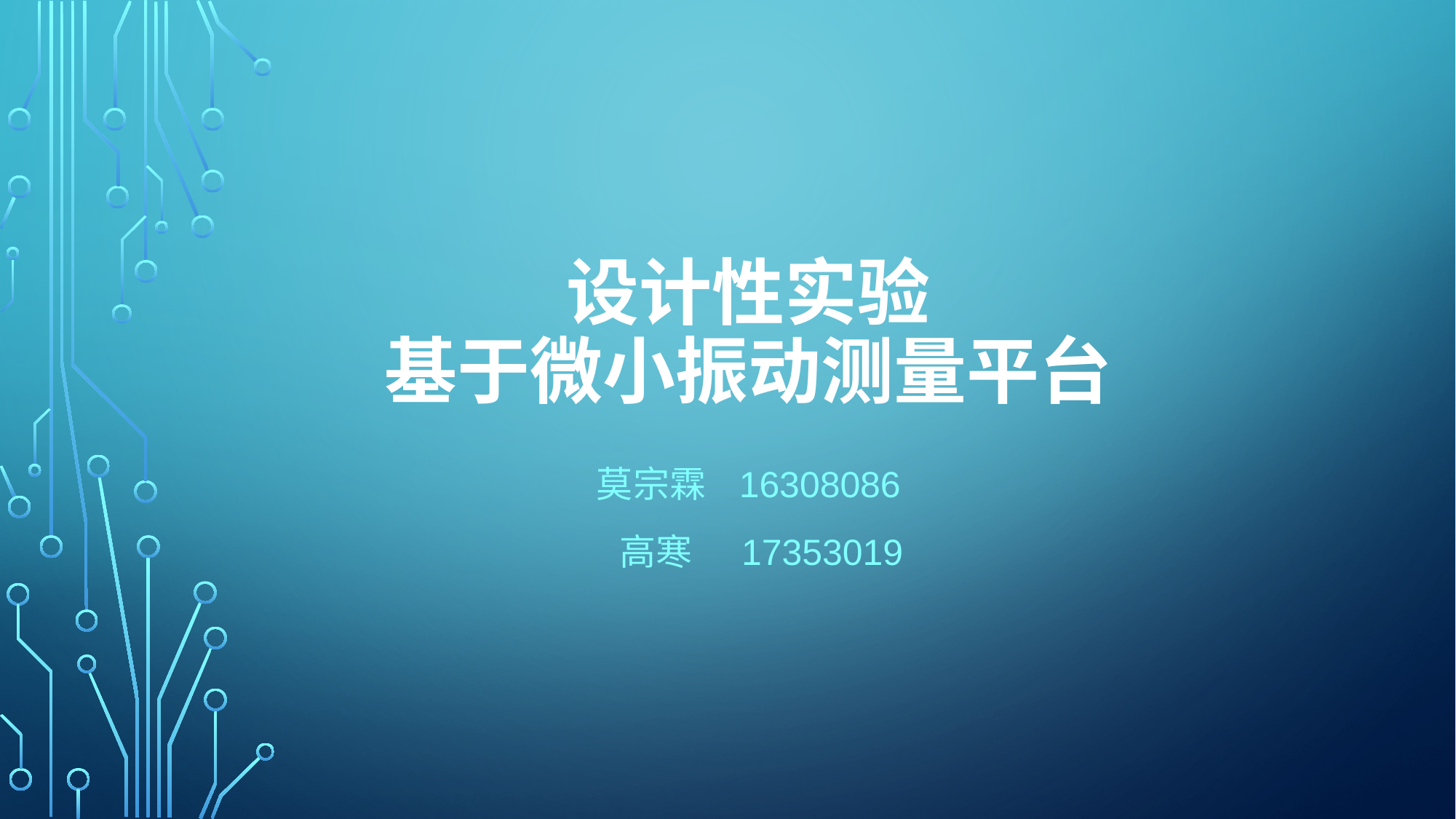

# 设计性实验 基于微小振动测量平台
莫宗霖   16308086
  高寒     17353019